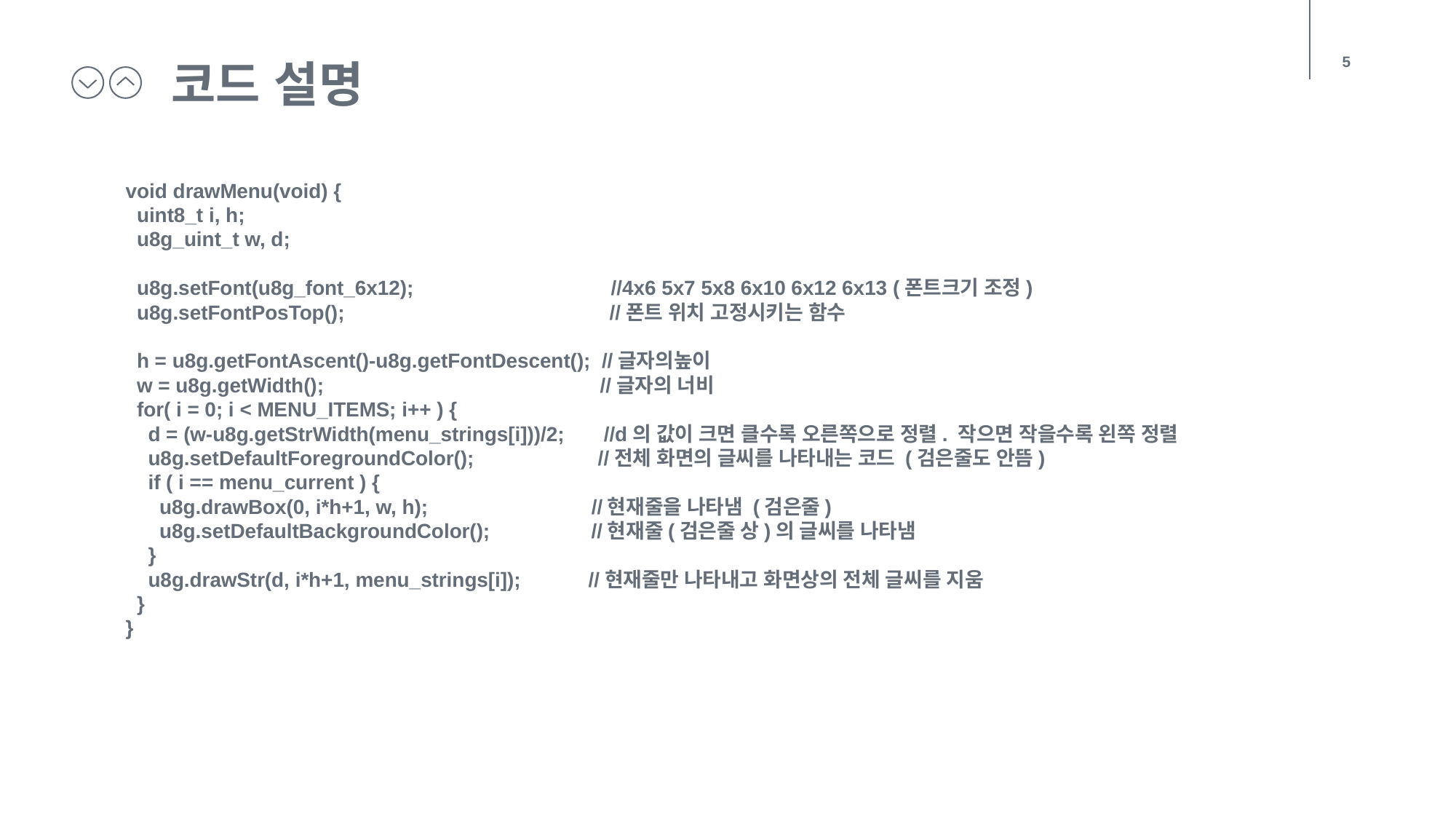

코드 설명
void drawMenu(void) {
  uint8_t i, h;
  u8g_uint_t w, d;

  u8g.setFont(u8g_font_6x12);                                   //4x6 5x7 5x8 6x10 6x12 6x13 (폰트크기 조정)
  u8g.setFontPosTop();                                               //폰트 위치 고정시키는 함수

  h = u8g.getFontAscent()-u8g.getFontDescent();  //글자의높이
  w = u8g.getWidth();                                                 //글자의 너비
  for( i = 0; i < MENU_ITEMS; i++ ) {
    d = (w-u8g.getStrWidth(menu_strings[i]))/2;       //d의 값이 크면 클수록 오른쪽으로 정렬. 작으면 작을수록 왼쪽 정렬
    u8g.setDefaultForegroundColor();                      //전체 화면의 글씨를 나타내는 코드 (검은줄도 안뜸)
    if ( i == menu_current ) {
      u8g.drawBox(0, i*h+1, w, h);                             //현재줄을 나타냄 (검은줄)
      u8g.setDefaultBackgroundColor();                  //현재줄(검은줄 상)의 글씨를 나타냄
    }
    u8g.drawStr(d, i*h+1, menu_strings[i]);            //현재줄만 나타내고 화면상의 전체 글씨를 지움
  }
}

모듈 실행